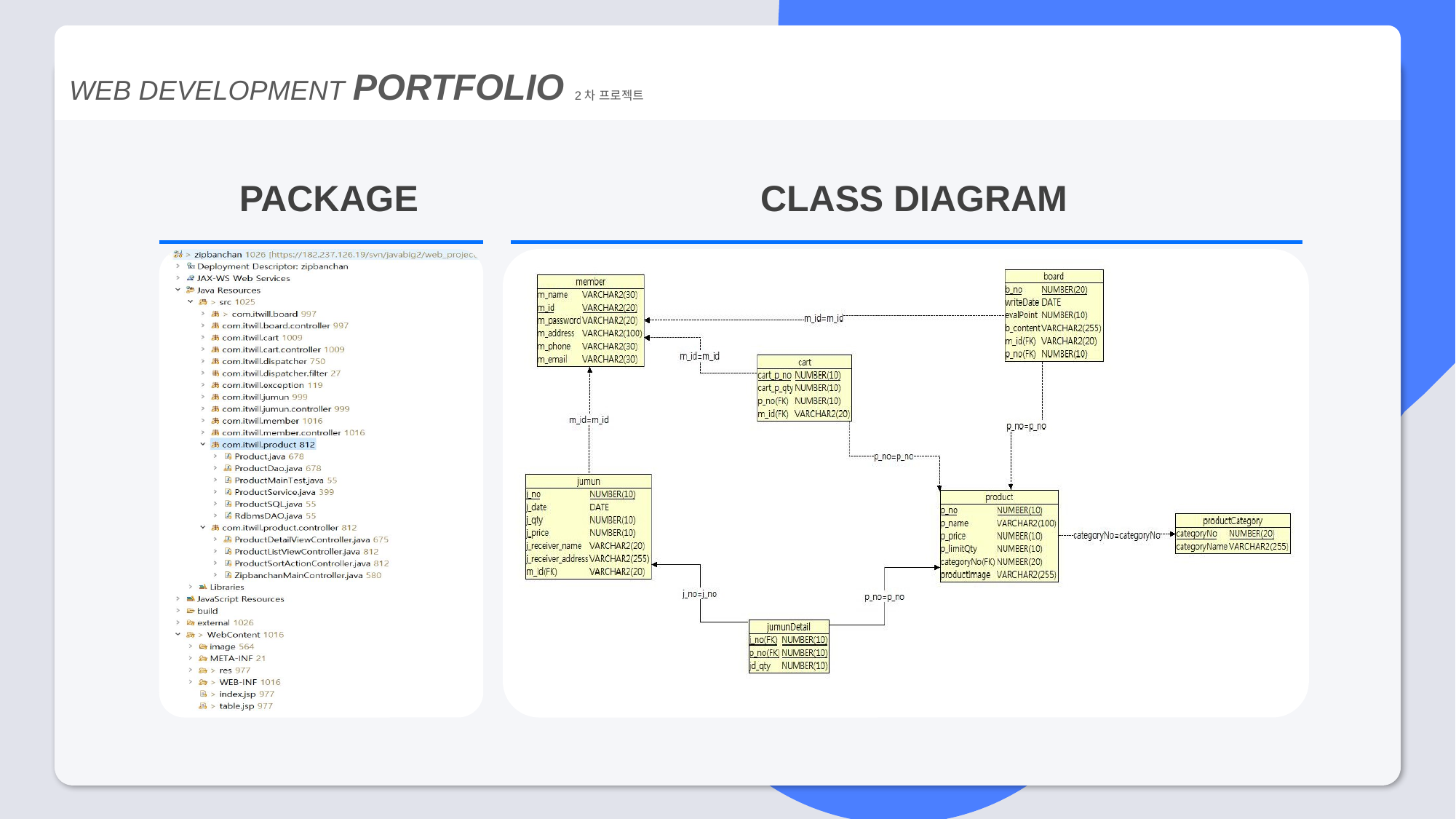

WEB DEVELOPMENT PORTFOLIO 2차 프로젝트

| PACKAGE |
| --- |
|  |
|  |
|  |
|  |
|  |
|  |
|  |
| CLASS DIAGRAM |
| --- |
|  |
|  |
|  |
|  |
|  |
|  |
|  |